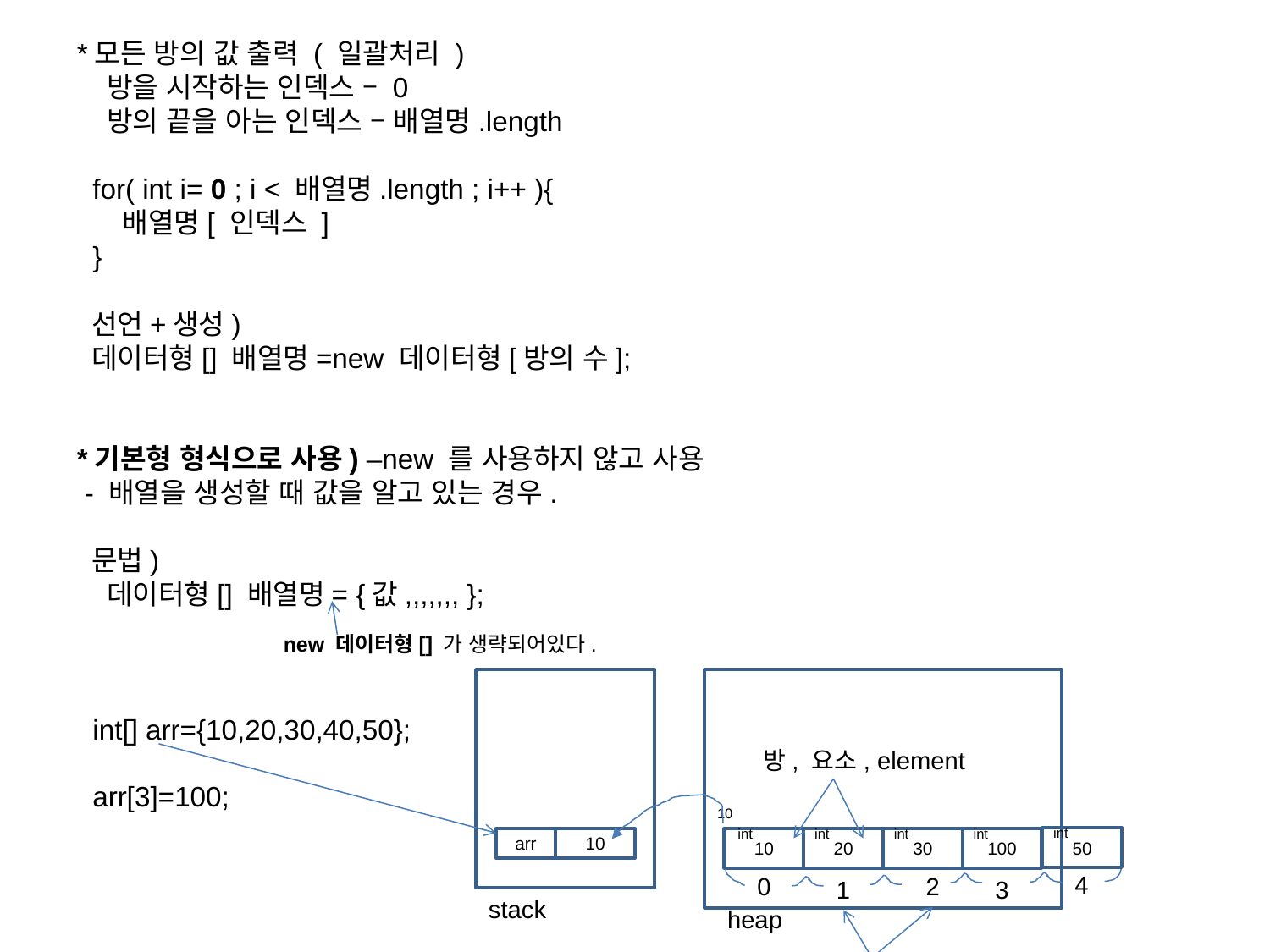

*모든 방의 값 출력 ( 일괄처리 )
   방을 시작하는 인덱스 – 0
   방의 끝을 아는 인덱스 – 배열명.length

  for( int i= 0 ; i < 배열명.length ; i++ ){
     배열명[ 인덱스 ]
  }

 선언+생성)
 데이터형[] 배열명=new 데이터형[방의 수];

*기본형 형식으로 사용) –new 를 사용하지 않고 사용
 - 배열을 생성할 때 값을 알고 있는 경우.

 문법)
   데이터형[] 배열명= {값,,,,,,, };

  int[] arr={10,20,30,40,50};

  arr[3]=100;

new 데이터형[] 가 생략되어있다.

방, 요소, element

10
int
int
int
int
int
50
arr
10
10
20
30
100
4
0
2
1
3

stack
heap